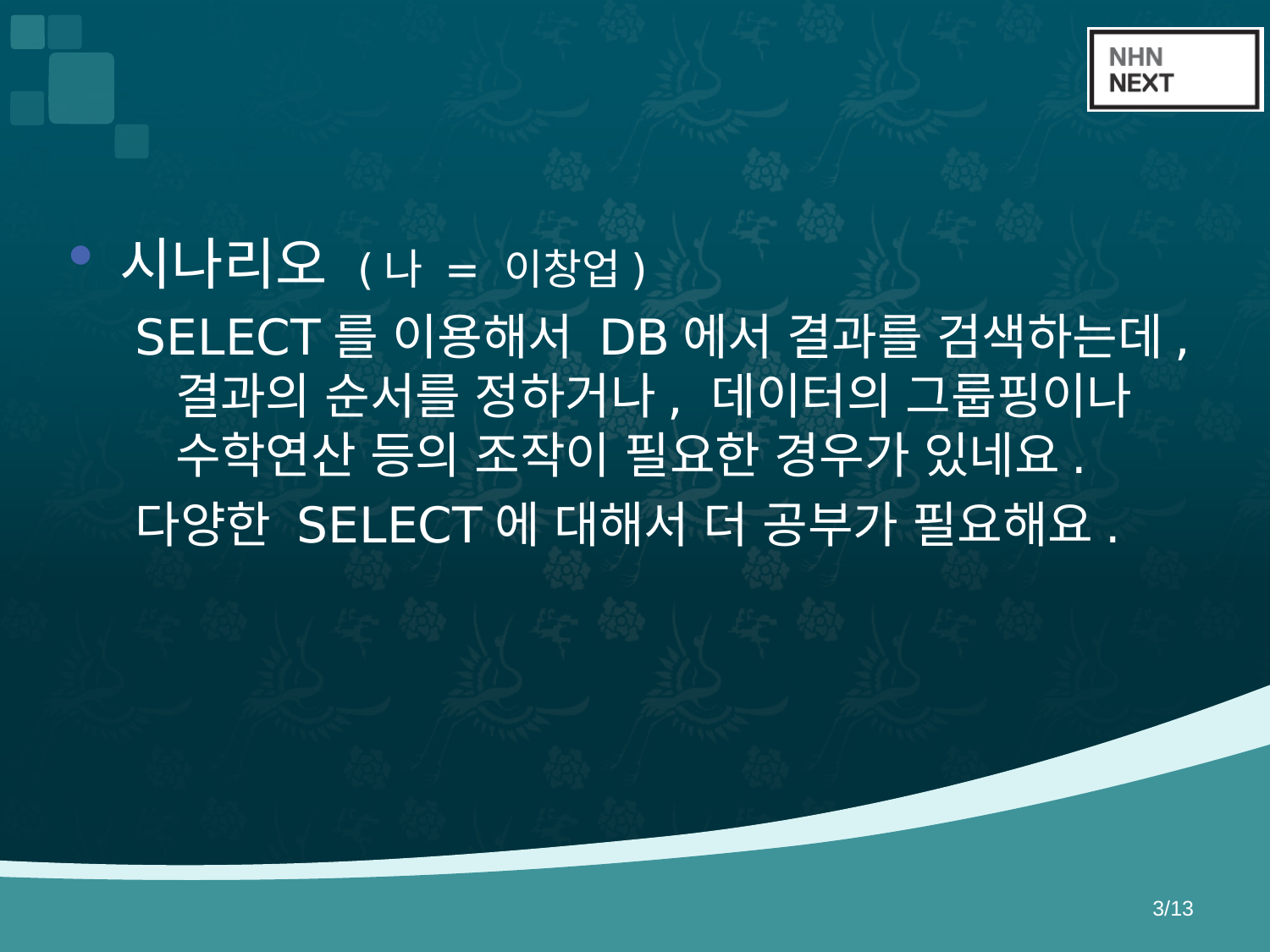

#
시나리오 (나 = 이창업)
SELECT를 이용해서 DB에서 결과를 검색하는데, 결과의 순서를 정하거나, 데이터의 그룹핑이나 수학연산 등의 조작이 필요한 경우가 있네요.
다양한 SELECT에 대해서 더 공부가 필요해요.
3/13